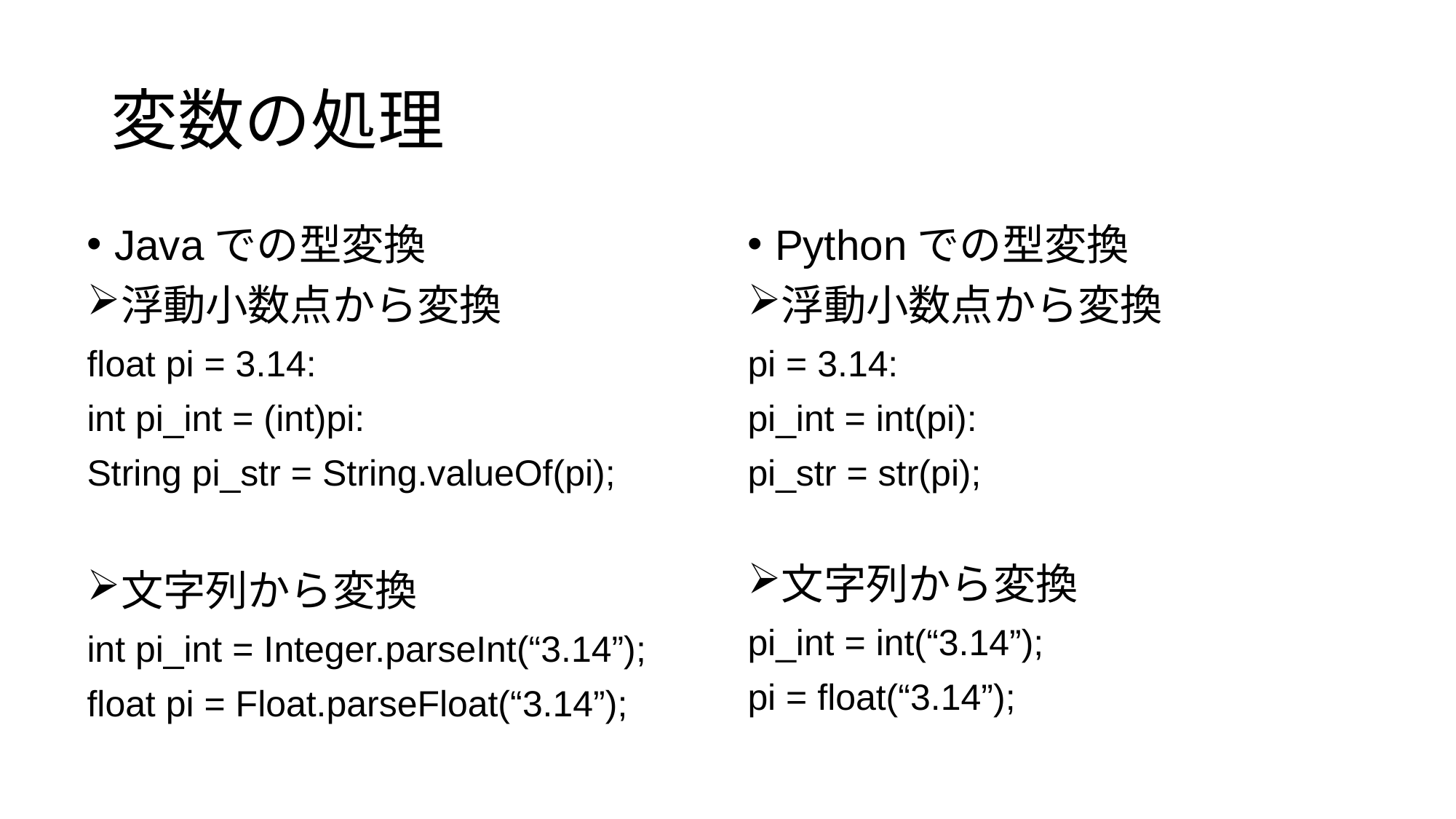

# 変数の処理
Pythonでの型変換
浮動小数点から変換
pi = 3.14:
pi_int = int(pi):
pi_str = str(pi);

文字列から変換
pi_int = int(“3.14”);
pi = float(“3.14”);

Javaでの型変換
浮動小数点から変換
float pi = 3.14:
int pi_int = (int)pi:
String pi_str = String.valueOf(pi);

文字列から変換
int pi_int = Integer.parseInt(“3.14”);
float pi = Float.parseFloat(“3.14”);